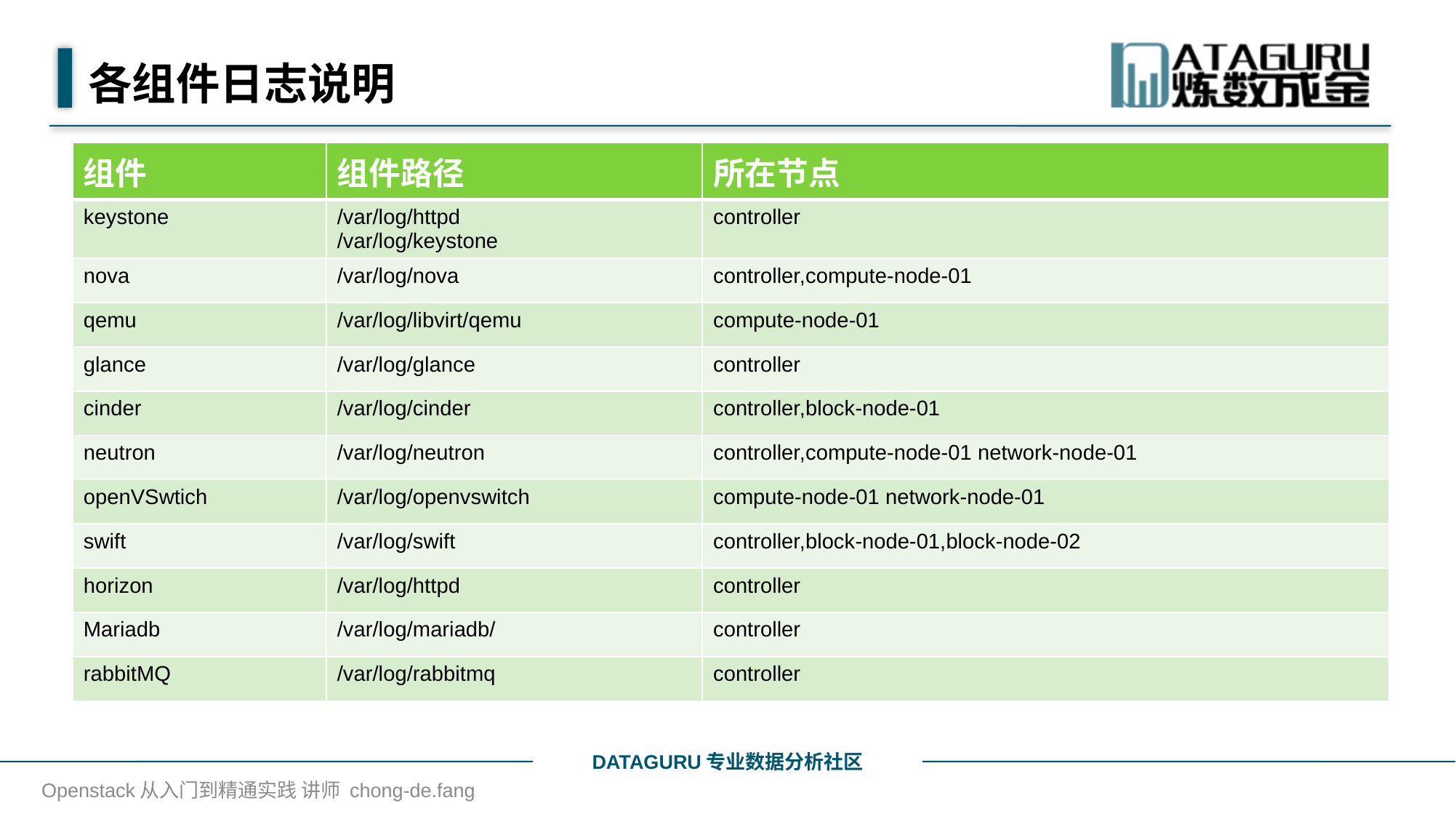

# 各组件日志说明
| 组件 | 组件路径 | 所在节点 |
| --- | --- | --- |
| keystone | /var/log/httpd /var/log/keystone | controller |
| nova | /var/log/nova | controller,compute-node-01 |
| qemu | /var/log/libvirt/qemu | compute-node-01 |
| glance | /var/log/glance | controller |
| cinder | /var/log/cinder | controller,block-node-01 |
| neutron | /var/log/neutron | controller,compute-node-01 network-node-01 |
| openVSwtich | /var/log/openvswitch | compute-node-01 network-node-01 |
| swift | /var/log/swift | controller,block-node-01,block-node-02 |
| horizon | /var/log/httpd | controller |
| Mariadb | /var/log/mariadb/ | controller |
| rabbitMQ | /var/log/rabbitmq | controller |